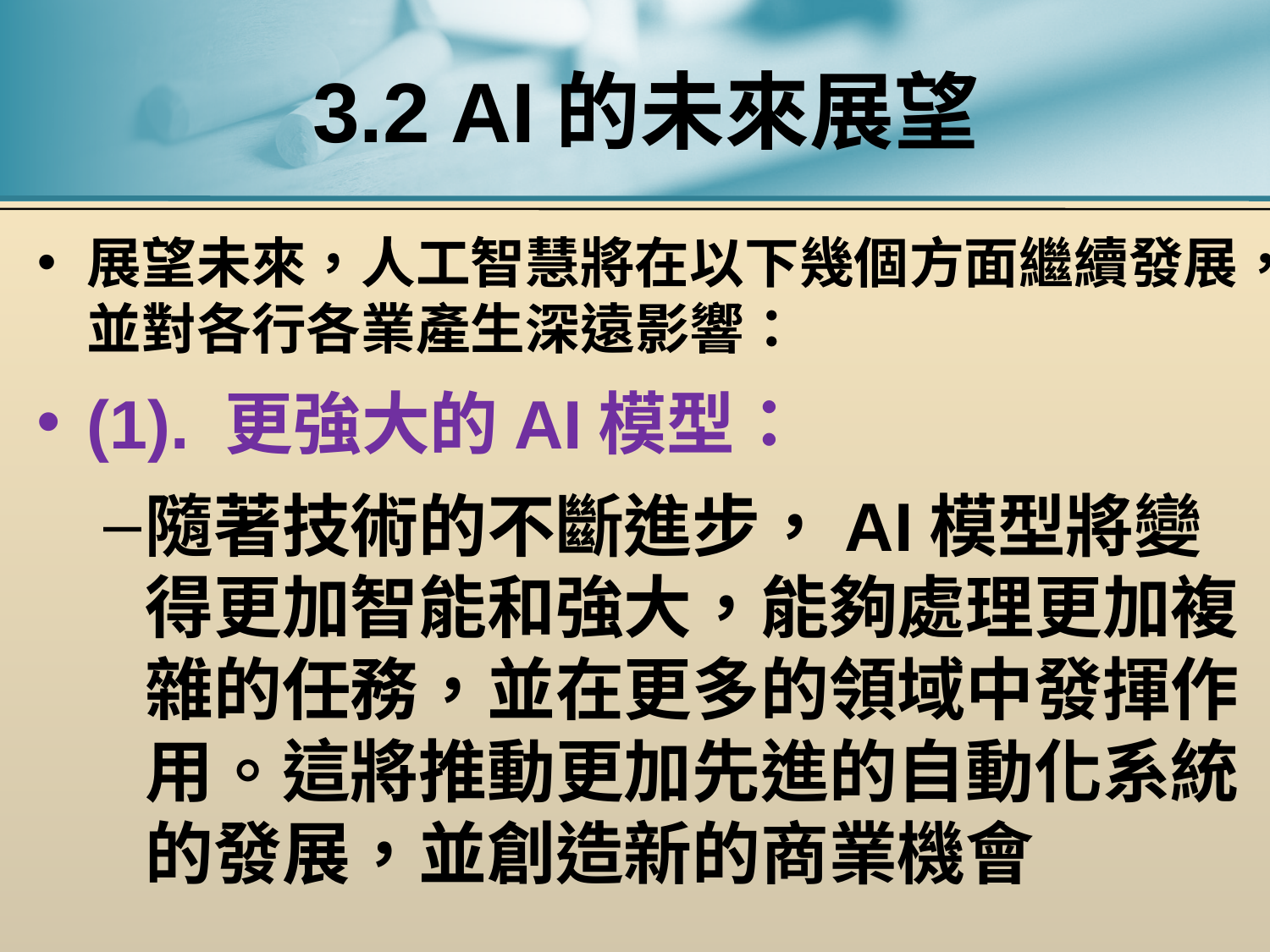

# 3.2 AI的未來展望
展望未來，人工智慧將在以下幾個方面繼續發展，並對各行各業產生深遠影響：
(1). 更強大的AI模型：
隨著技術的不斷進步，AI模型將變得更加智能和強大，能夠處理更加複雜的任務，並在更多的領域中發揮作用。這將推動更加先進的自動化系統的發展，並創造新的商業機會